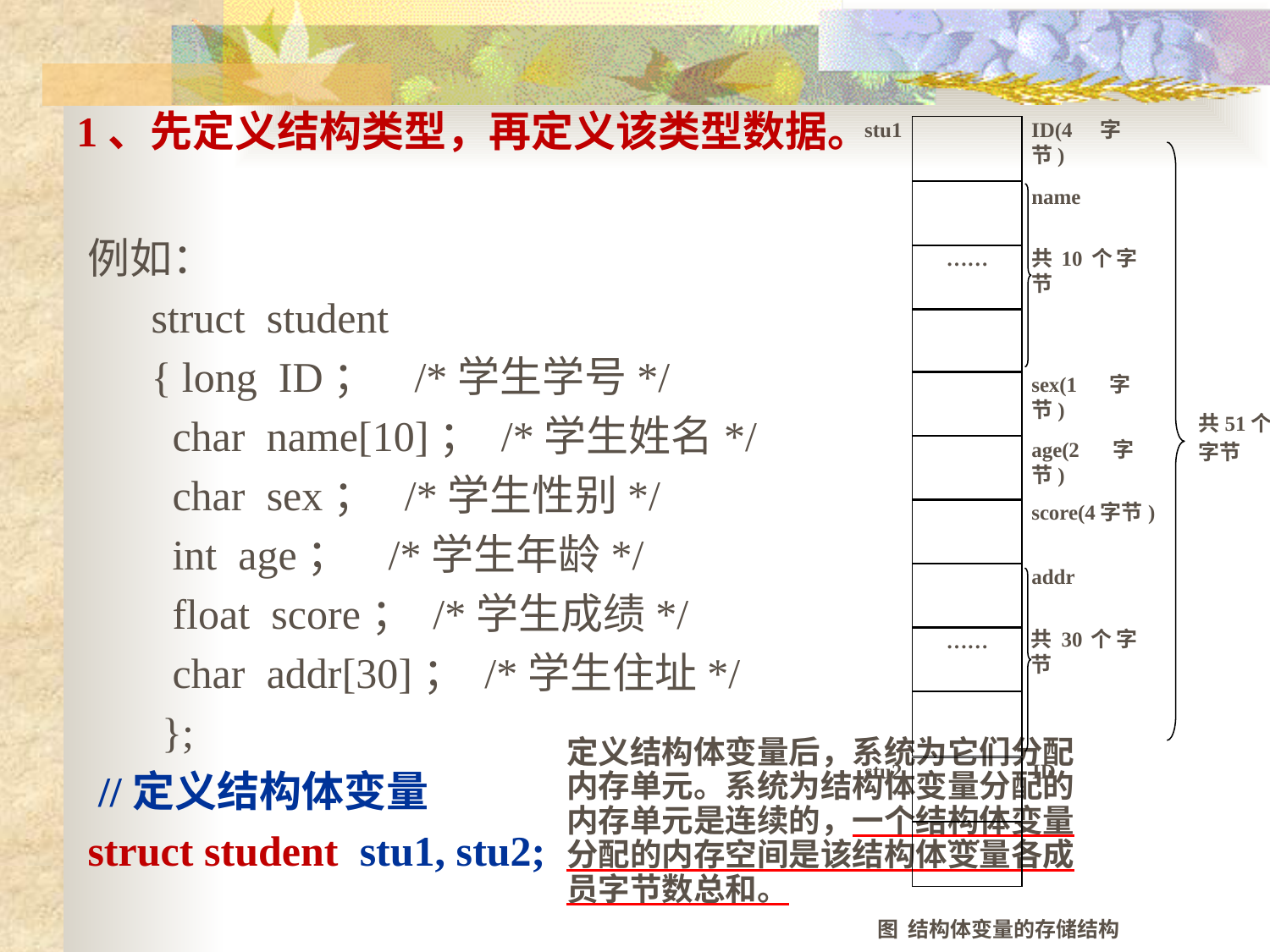

1、先定义结构类型，再定义该类型数据。
stu1

ID(4字节)

name

……
共10个字节

sex(1字节)

age(2字节)

score(4字节)

addr

共30个字节
……

stu2

ID
……

共51个
字节
图  结构体变量的存储结构

例如：
	struct  student
      { long  ID；   /*学生学号*/
        char  name[10]； /*学生姓名*/
        char  sex；  /*学生性别*/
        int  age；   /*学生年龄*/
        float  score； /*学生成绩*/
        char  addr[30]； /*学生住址*/
       };
 //定义结构体变量
struct student  stu1, stu2;
定义结构体变量后，系统为它们分配内存单元。系统为结构体变量分配的内存单元是连续的，一个结构体变量分配的内存空间是该结构体变量各成员字节数总和。